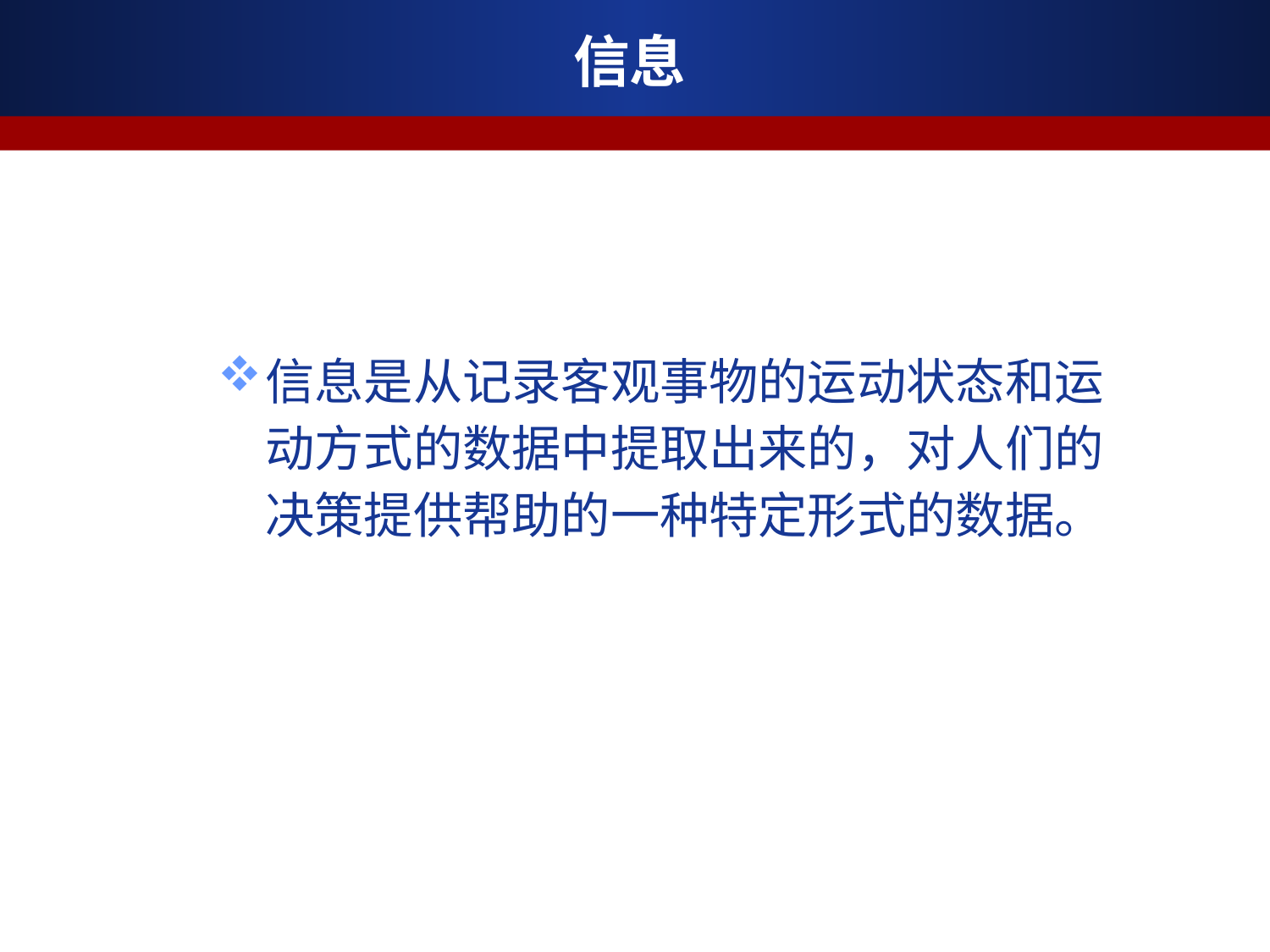

# 信息
信息是从记录客观事物的运动状态和运动方式的数据中提取出来的，对人们的决策提供帮助的一种特定形式的数据。